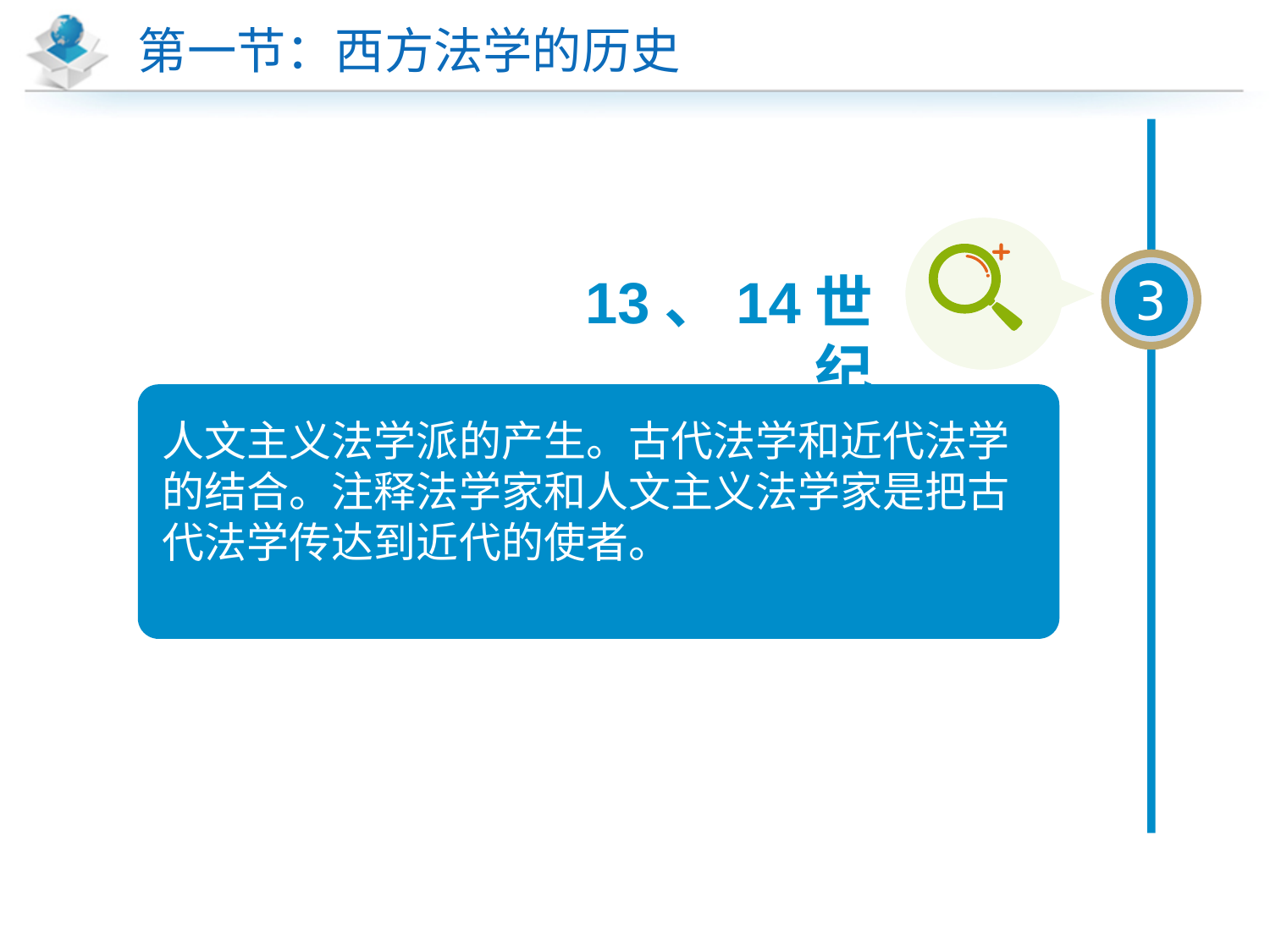

# 第一节：西方法学的历史

13、14世纪
3

人文主义法学派的产生。古代法学和近代法学的结合。注释法学家和人文主义法学家是把古代法学传达到近代的使者。